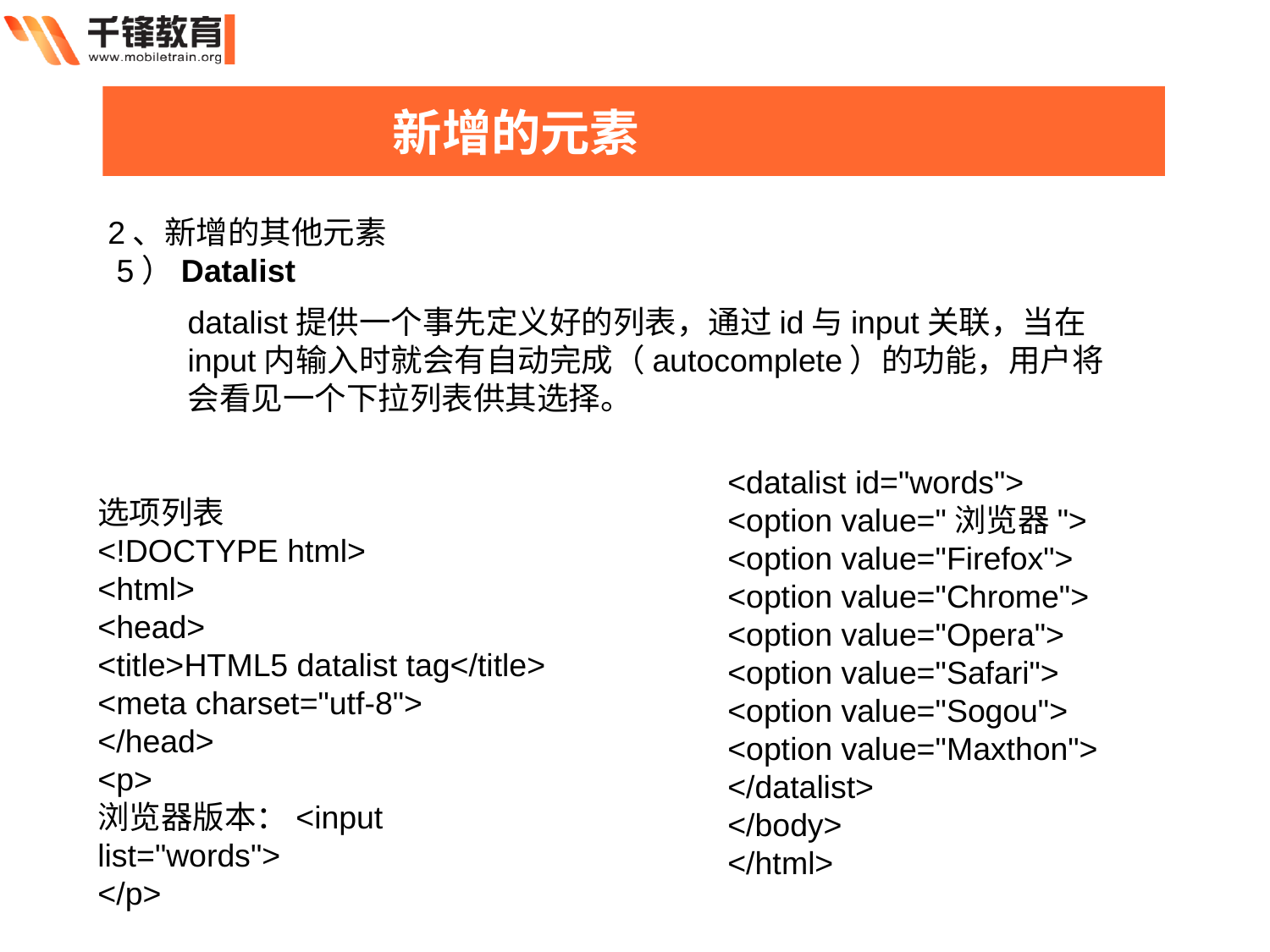

新增的元素
2、新增的其他元素
 5）Datalist

datalist提供一个事先定义好的列表，通过id与input关联，当在input内输入时就会有自动完成（autocomplete）的功能，用户将会看见一个下拉列表供其选择。
<datalist id="words">
<option value="浏览器">
<option value="Firefox">
<option value="Chrome">
<option value="Opera">
<option value="Safari">
<option value="Sogou">
<option value="Maxthon">
</datalist>
</body>
</html>

选项列表
<!DOCTYPE html>
<html>
<head>
<title>HTML5 datalist tag</title>
<meta charset="utf-8">
</head>
<p>
浏览器版本：<input list="words">
</p>